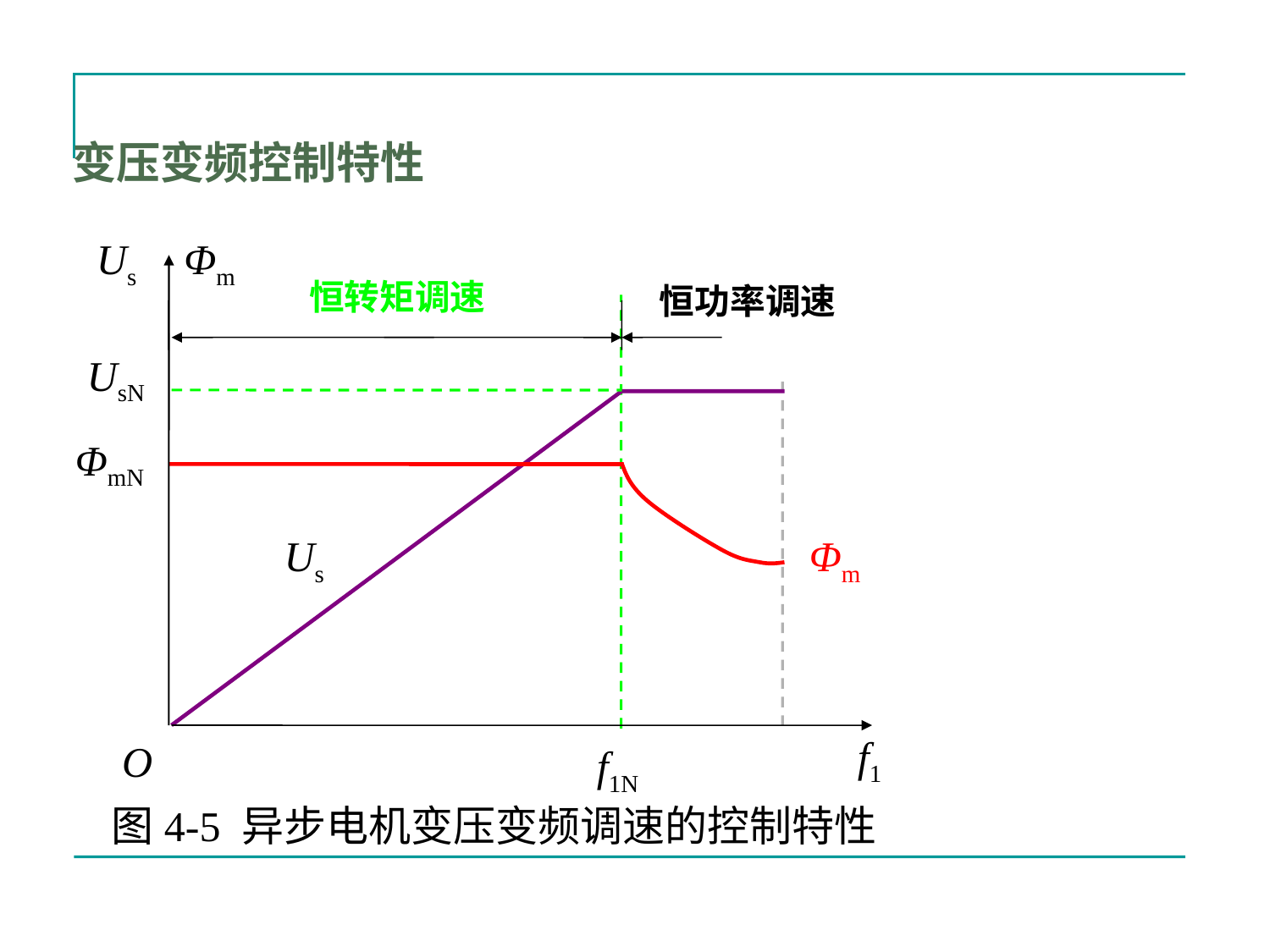

# 变压变频控制特性
Us
Φm

f1

O

恒转矩调速

恒功率调速

f1N

UsN

ΦmN

Us
Φm
图4-5 异步电机变压变频调速的控制特性